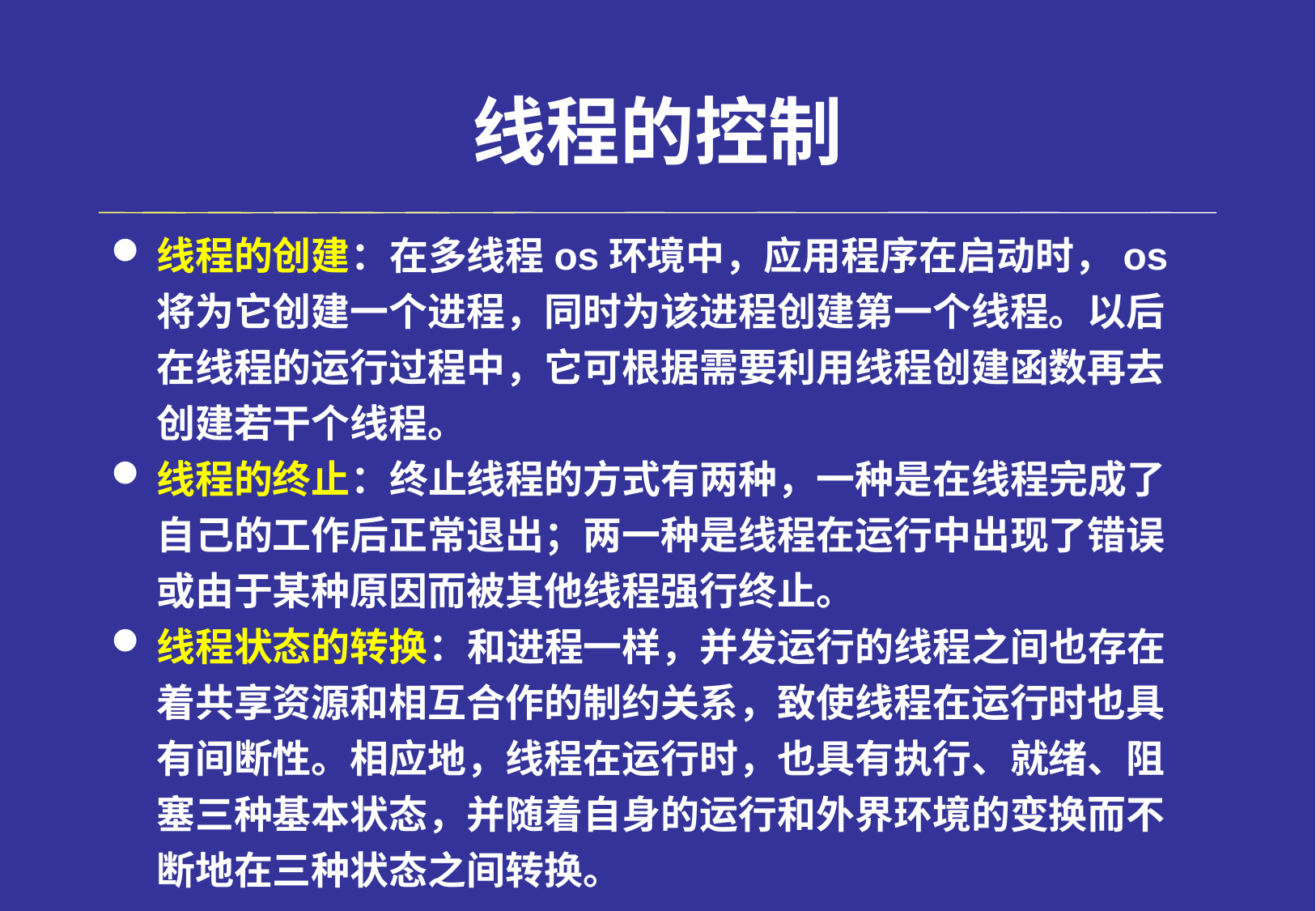

# 线程的控制
线程的创建：在多线程os环境中，应用程序在启动时，os将为它创建一个进程，同时为该进程创建第一个线程。以后在线程的运行过程中，它可根据需要利用线程创建函数再去创建若干个线程。
线程的终止：终止线程的方式有两种，一种是在线程完成了自己的工作后正常退出；两一种是线程在运行中出现了错误或由于某种原因而被其他线程强行终止。
线程状态的转换：和进程一样，并发运行的线程之间也存在着共享资源和相互合作的制约关系，致使线程在运行时也具有间断性。相应地，线程在运行时，也具有执行、就绪、阻塞三种基本状态，并随着自身的运行和外界环境的变换而不断地在三种状态之间转换。